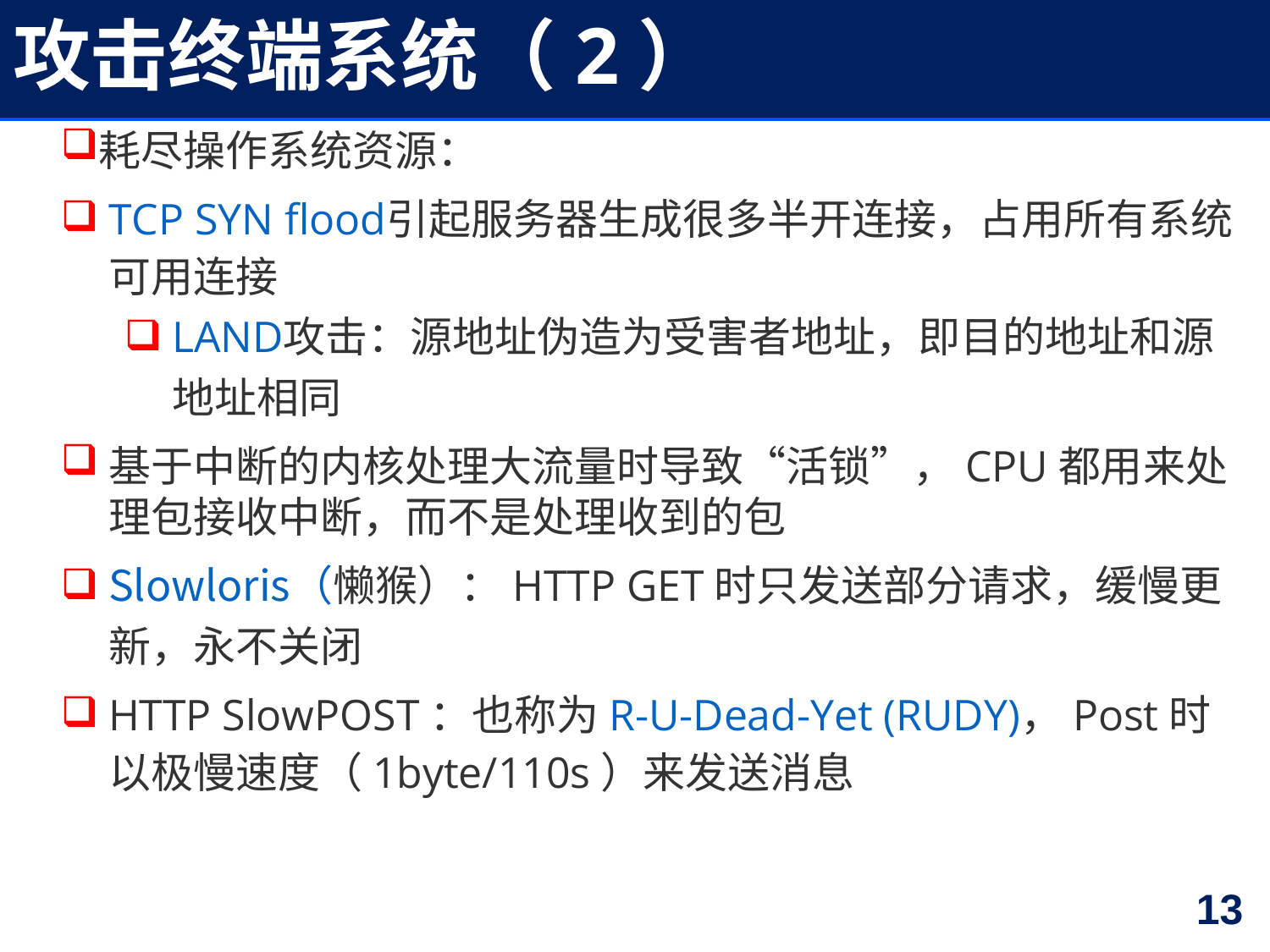

# 攻击终端系统（2）
耗尽操作系统资源：
TCP SYN flood引起服务器生成很多半开连接，占用所有系统可用连接
LAND攻击：源地址伪造为受害者地址，即目的地址和源地址相同
基于中断的内核处理大流量时导致“活锁”，CPU都用来处理包接收中断，而不是处理收到的包
Slowloris（懒猴）：HTTP GET时只发送部分请求，缓慢更新，永不关闭
HTTP SlowPOST：也称为R-U-Dead-Yet (RUDY)，Post时以极慢速度（1byte/110s）来发送消息
13